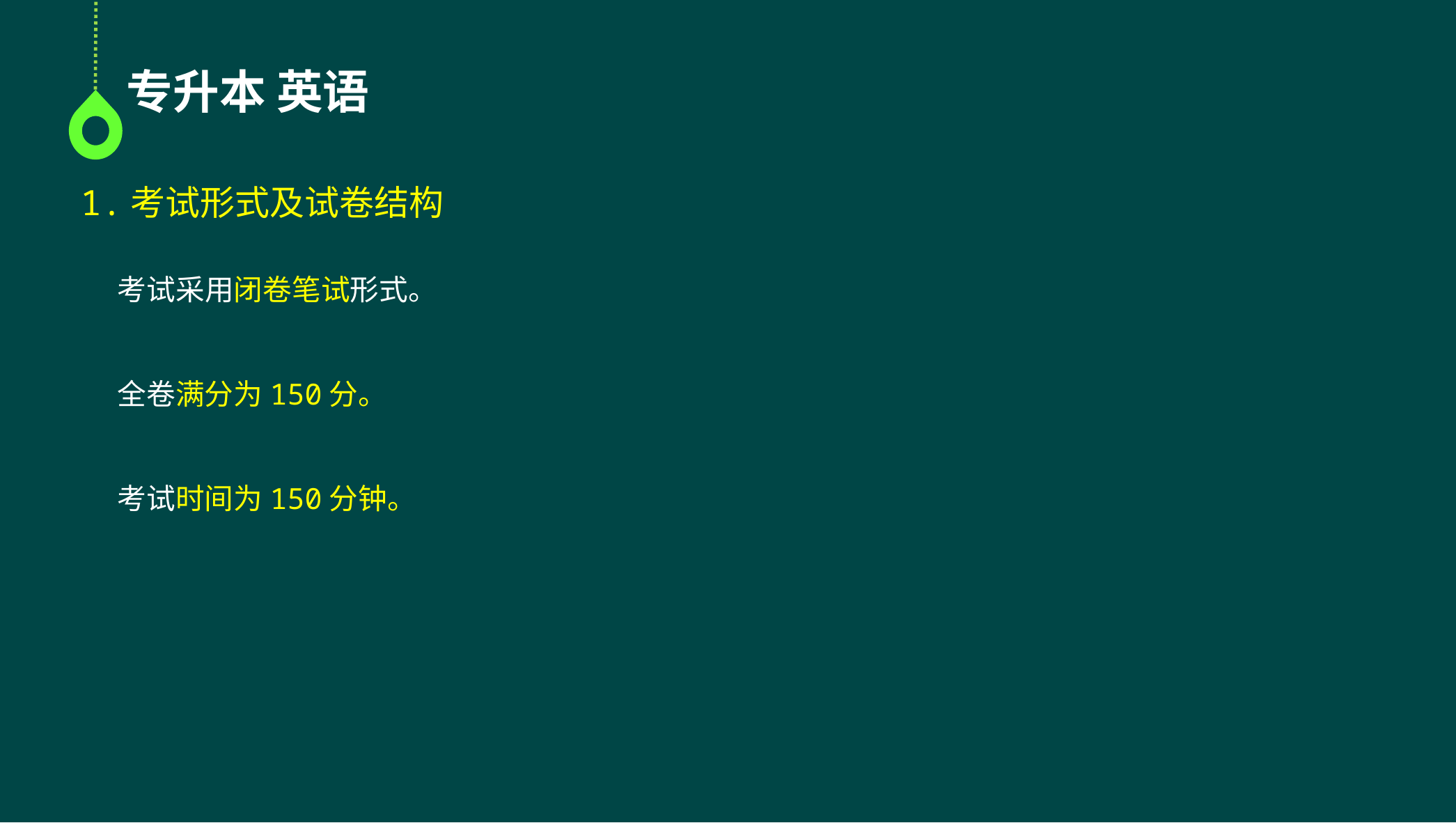

专升本 英语
1.考试形式及试卷结构
    考试采用闭卷笔试形式。

    全卷满分为150分。

    考试时间为150分钟。